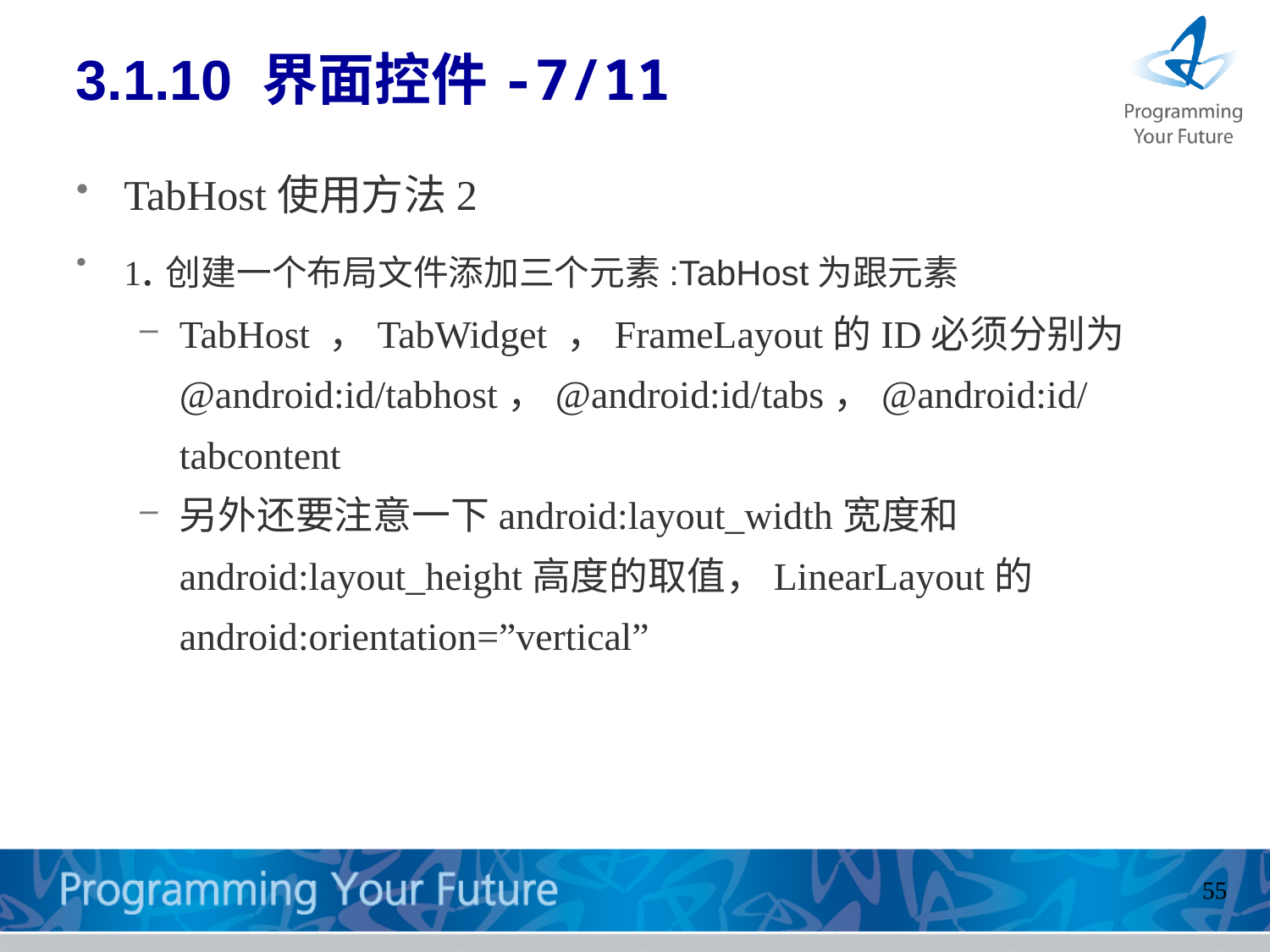

3.1.10 界面控件-7/11
TabHost使用方法2
1.创建一个布局文件添加三个元素:TabHost为跟元素
TabHost ，TabWidget ，FrameLayout的ID必须分别为@android:id/tabhost，@android:id/tabs，@android:id/tabcontent
另外还要注意一下android:layout_width宽度和android:layout_height高度的取值，LinearLayout的android:orientation=”vertical”